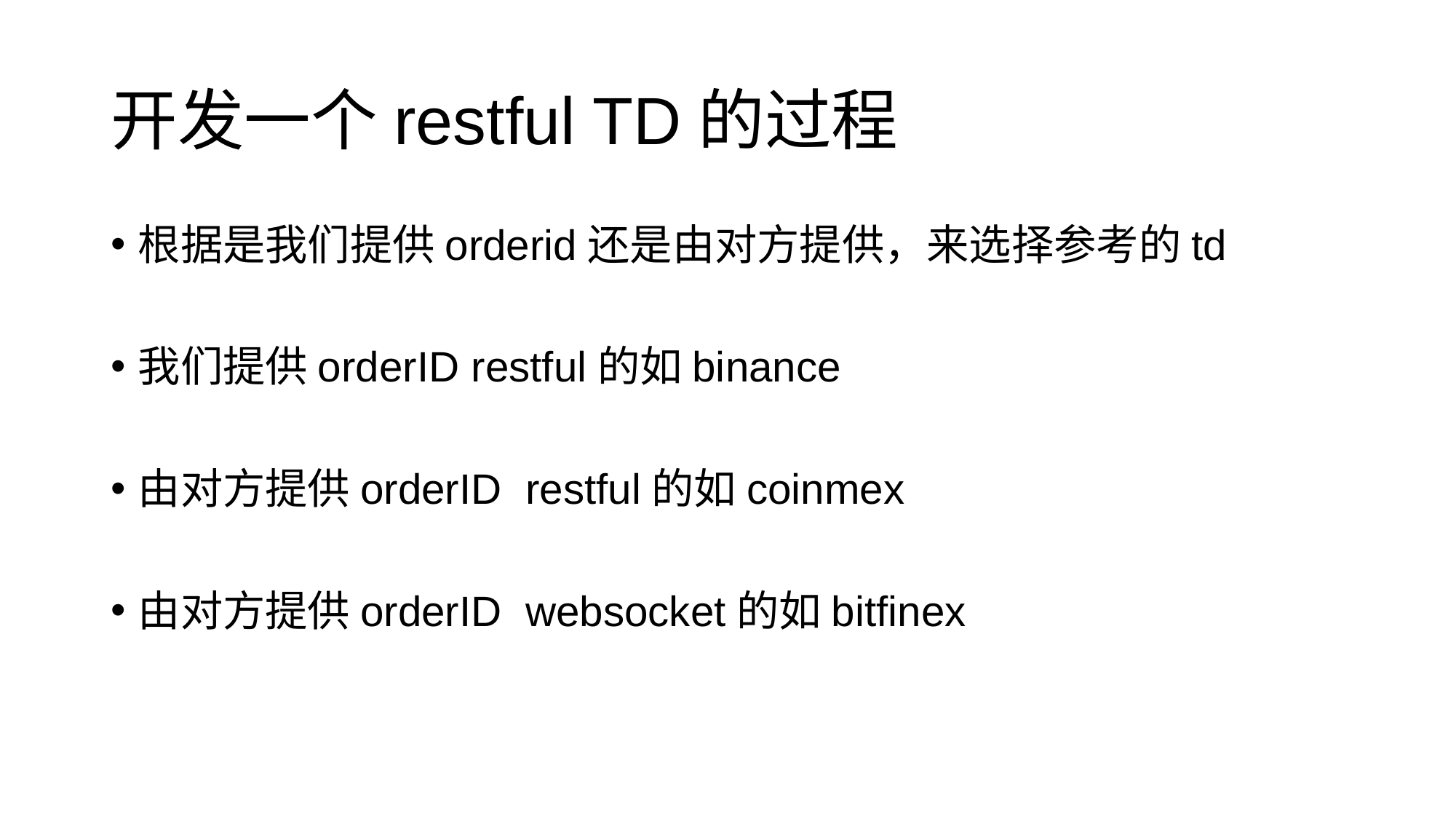

# 开发一个restful TD的过程
根据是我们提供orderid还是由对方提供，来选择参考的td

我们提供orderID restful的如binance

由对方提供orderID  restful的如coinmex

由对方提供orderID  websocket的如bitfinex